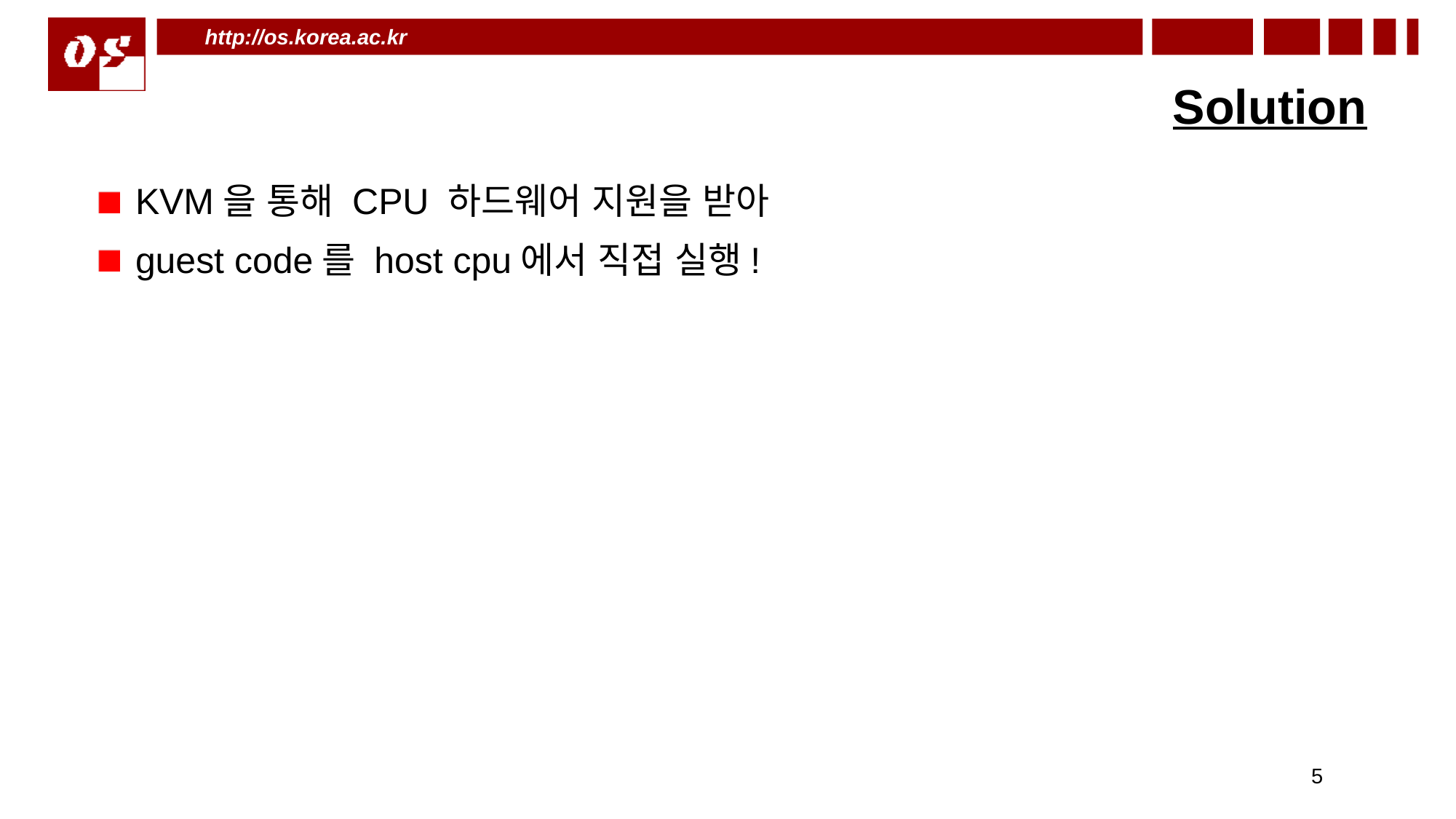

# Solution
KVM을 통해 CPU 하드웨어 지원을 받아
guest code를 host cpu에서 직접 실행!
5